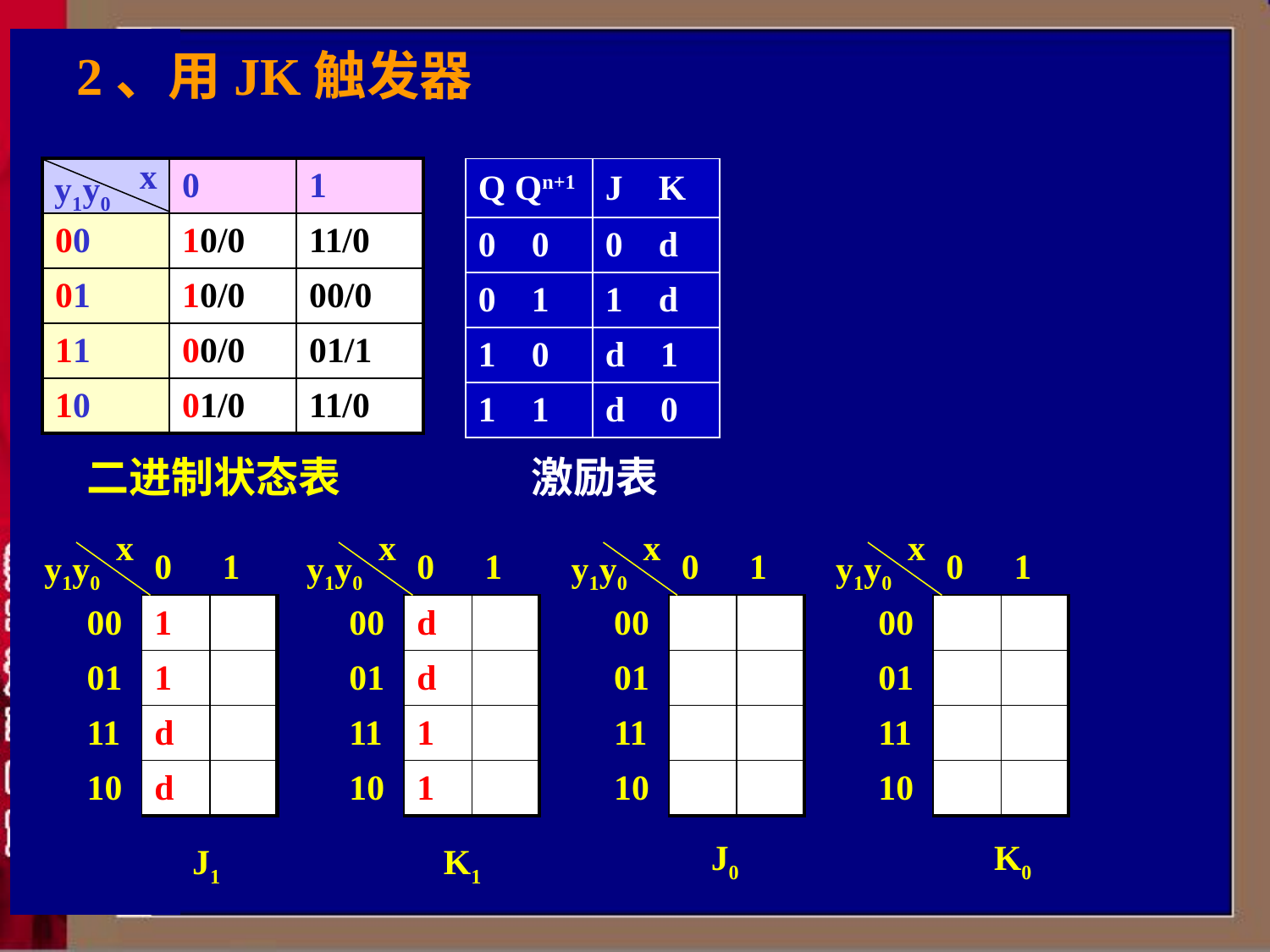

# 2、用JK触发器
x
|  | 0 | 1 |
| --- | --- | --- |
| 00 | 10/0 | 11/0 |
| 01 | 10/0 | 00/0 |
| 11 | 00/0 | 01/1 |
| 10 | 01/0 | 11/0 |
| Q Qn+1 | J K |
| --- | --- |
| 0 0 | 0 d |
| 0 1 | 1 d |
| 1 0 | d 1 |
| 1 1 | d 0 |

y1y0
二进制状态表
激励表
x
x
x
x
y1y0
|  | 0 | 1 |
| --- | --- | --- |
| 00 | 1 |  |
| 01 | 1 |  |
| 11 | d |  |
| 10 | d |  |
y1y0
|  | 0 | 1 |
| --- | --- | --- |
| 00 | d |  |
| 01 | d |  |
| 11 | 1 |  |
| 10 | 1 |  |
y1y0
|  | 0 | 1 |
| --- | --- | --- |
| 00 |  |  |
| 01 |  |  |
| 11 |  |  |
| 10 |  |  |
y1y0
|  | 0 | 1 |
| --- | --- | --- |
| 00 |  |  |
| 01 |  |  |
| 11 |  |  |
| 10 |  |  |

J0
K0
J1
K1